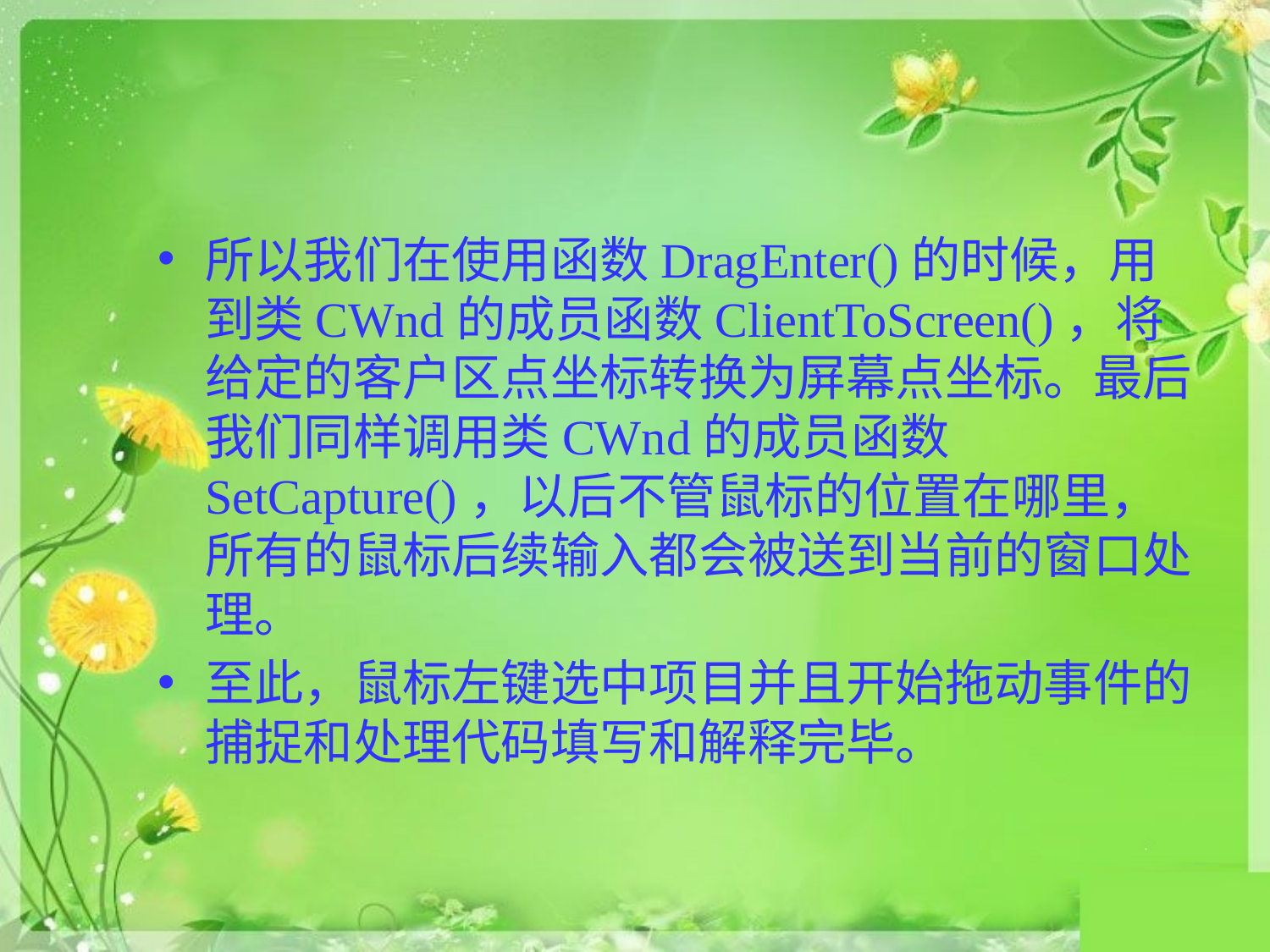

#
所以我们在使用函数DragEnter()的时候，用到类CWnd的成员函数ClientToScreen()，将给定的客户区点坐标转换为屏幕点坐标。最后我们同样调用类CWnd的成员函数SetCapture()，以后不管鼠标的位置在哪里，所有的鼠标后续输入都会被送到当前的窗口处理。
至此，鼠标左键选中项目并且开始拖动事件的捕捉和处理代码填写和解释完毕。